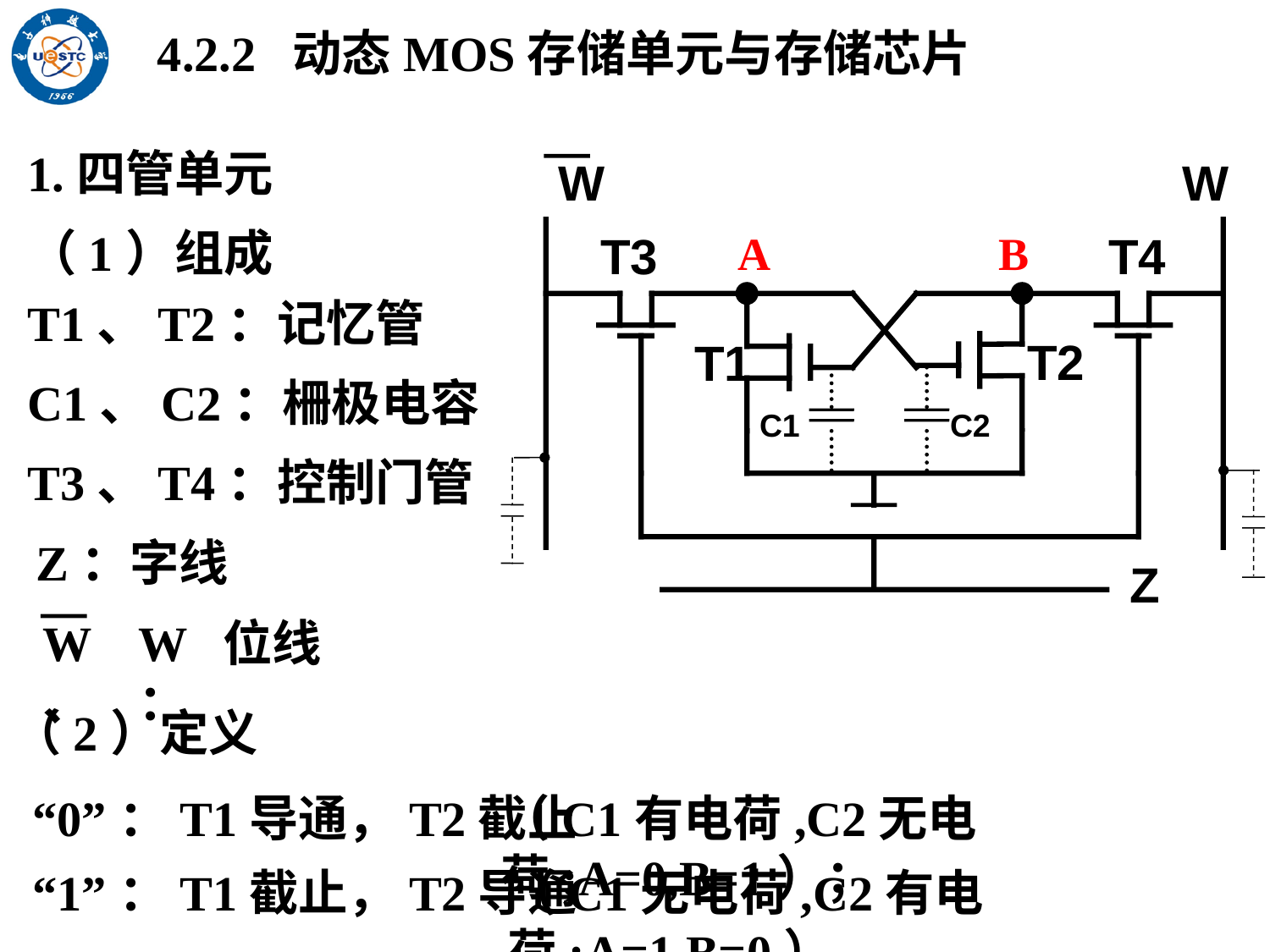

4.2.2  动态MOS存储单元与存储芯片
1.四管单元
W

W
T3

T4

T1

T2

C1
C2

Z

A
B
（1）组成
T1、T2：记忆管
C1、C2：柵极电容
T3、T4：控制门管
Z：字线
W、
W：
位线

（2）定义
“0”：T1导通，T2截止
（C1有电荷,C2无电荷;A=0,B=1）；
“1”：T1截止，T2导通
（C1无电荷,C2有电荷;A=1,B=0）